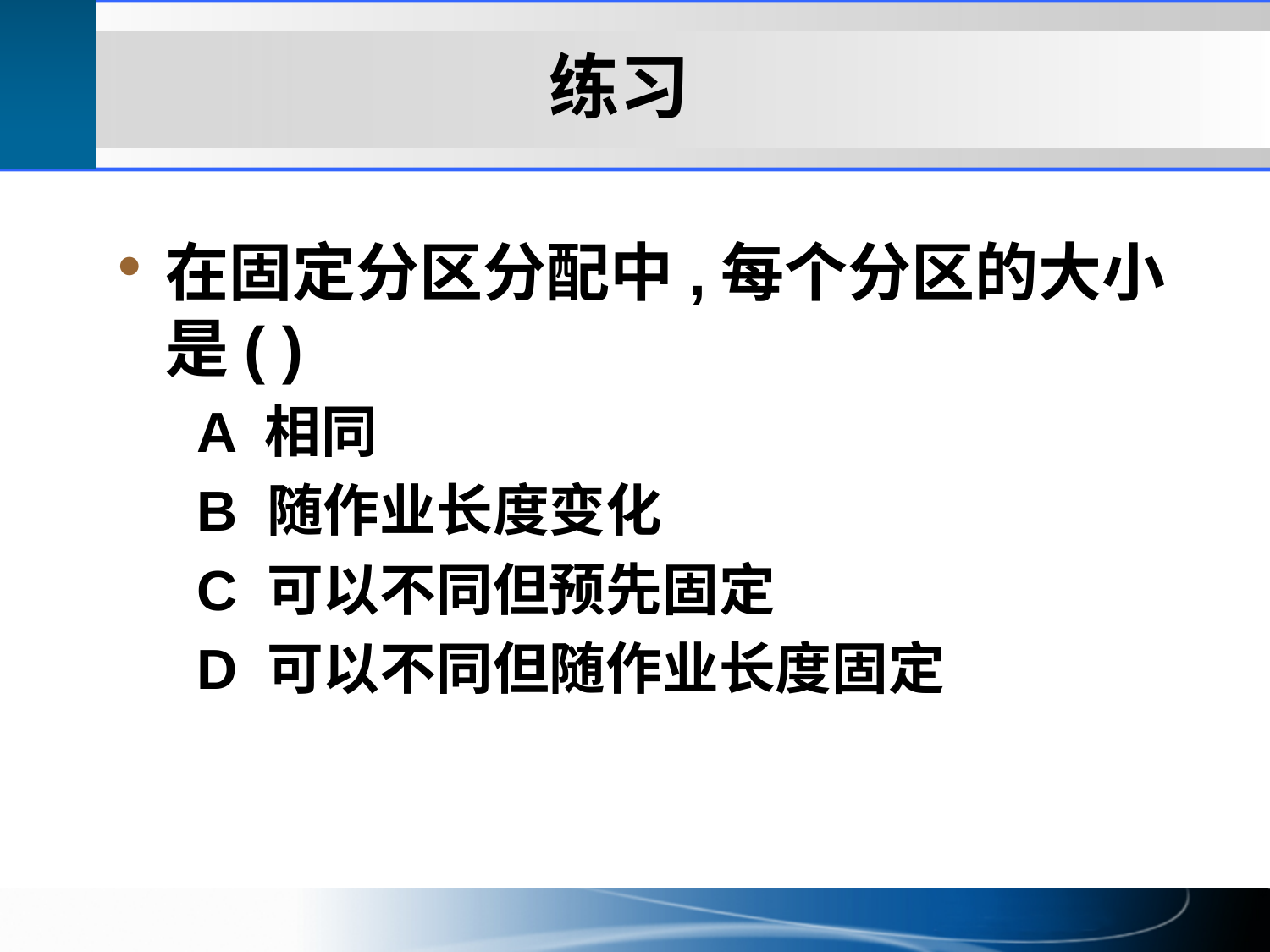

练习
在固定分区分配中,每个分区的大小是( )
 A 相同
 B 随作业长度变化
 C 可以不同但预先固定
 D 可以不同但随作业长度固定